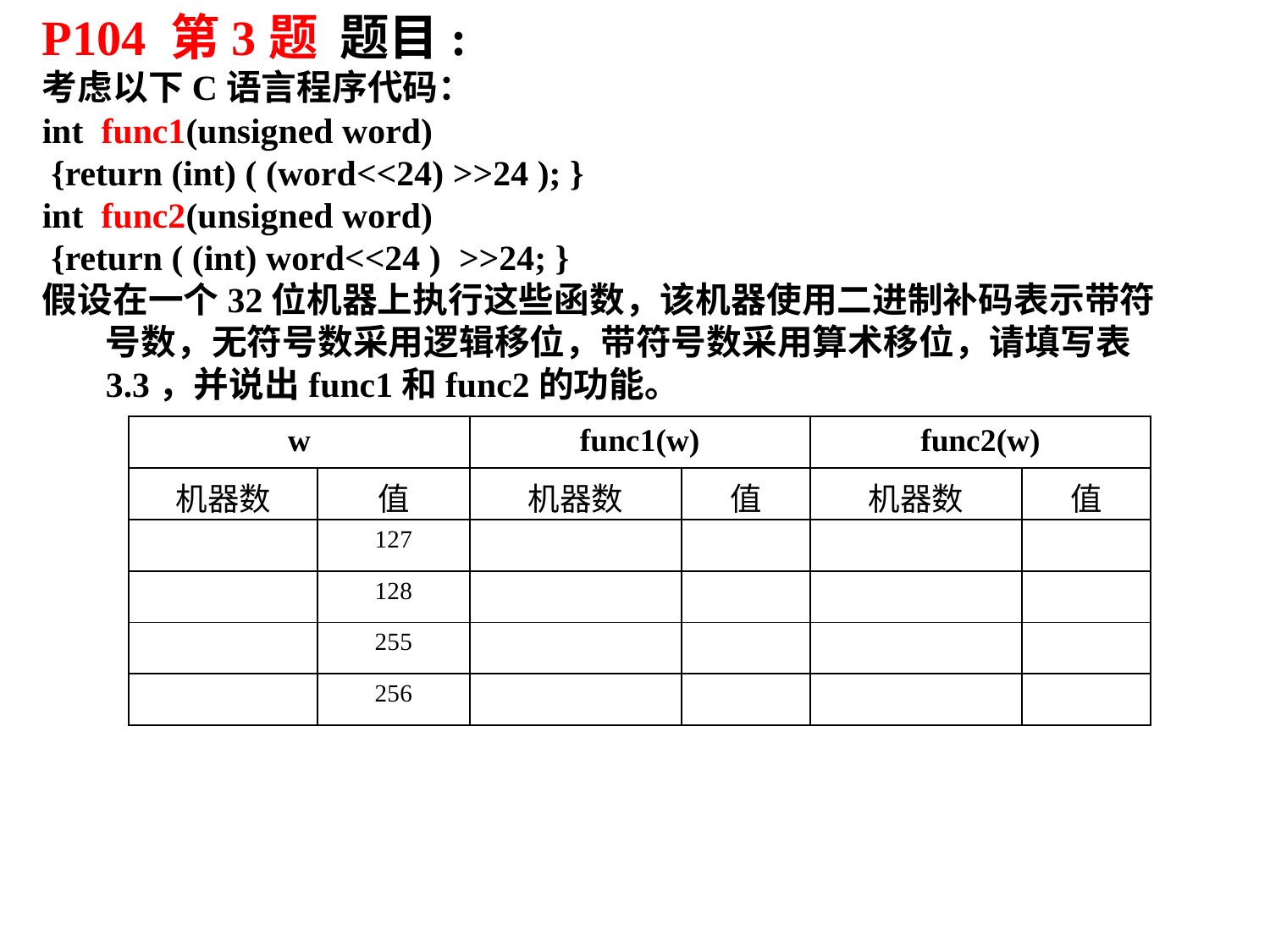

P104 第3题  题目:
考虑以下C语言程序代码：
int  func1(unsigned word)
 {return (int) ( (word<<24) >>24 ); }
int  func2(unsigned word)
 {return ( (int) word<<24 )  >>24; }
假设在一个32位机器上执行这些函数，该机器使用二进制补码表示带符号数，无符号数采用逻辑移位，带符号数采用算术移位，请填写表3.3，并说出func1和func2的功能。
| w |  | func1(w) |  | func2(w) |  |
| --- | --- | --- | --- | --- | --- |
| 机器数 | 值 | 机器数 | 值 | 机器数 | 值 |
|  | 127 |  |  |  |  |
|  | 128 |  |  |  |  |
|  | 255 |  |  |  |  |
|  | 256 |  |  |  |  |